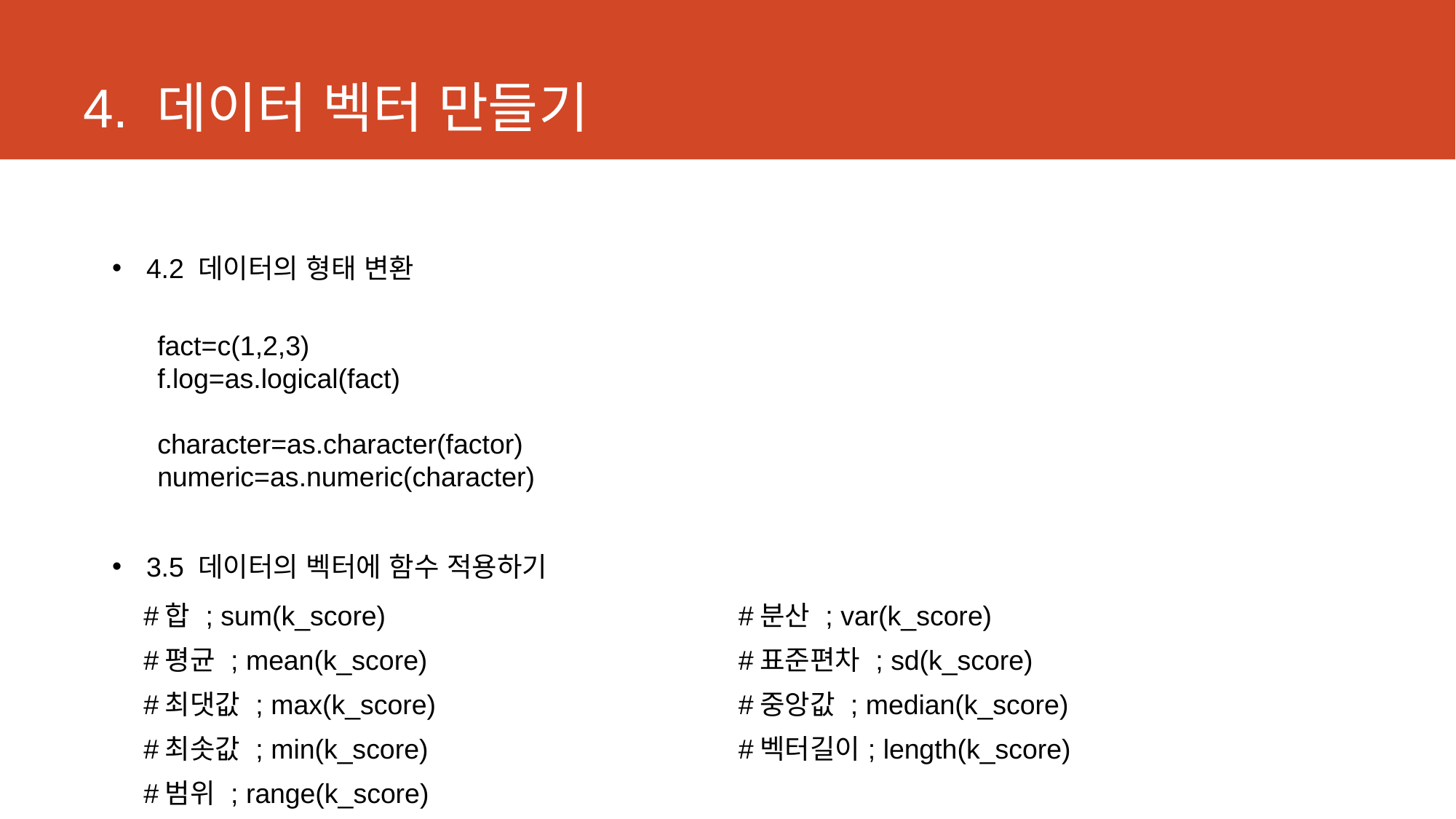

# 4. 데이터 벡터 만들기
4.2 데이터의 형태 변환
fact=c(1,2,3)
f.log=as.logical(fact)

character=as.character(factor)
numeric=as.numeric(character)
3.5 데이터의 벡터에 함수 적용하기
| #합 ; sum(k\_score) | #분산 ; var(k\_score) |
| --- | --- |
| #평균 ; mean(k\_score) | #표준편차 ; sd(k\_score) |
| #최댓값 ; max(k\_score) | #중앙값 ; median(k\_score) |
| #최솟값 ; min(k\_score) | #벡터길이; length(k\_score) |
| #범위 ; range(k\_score) |  |